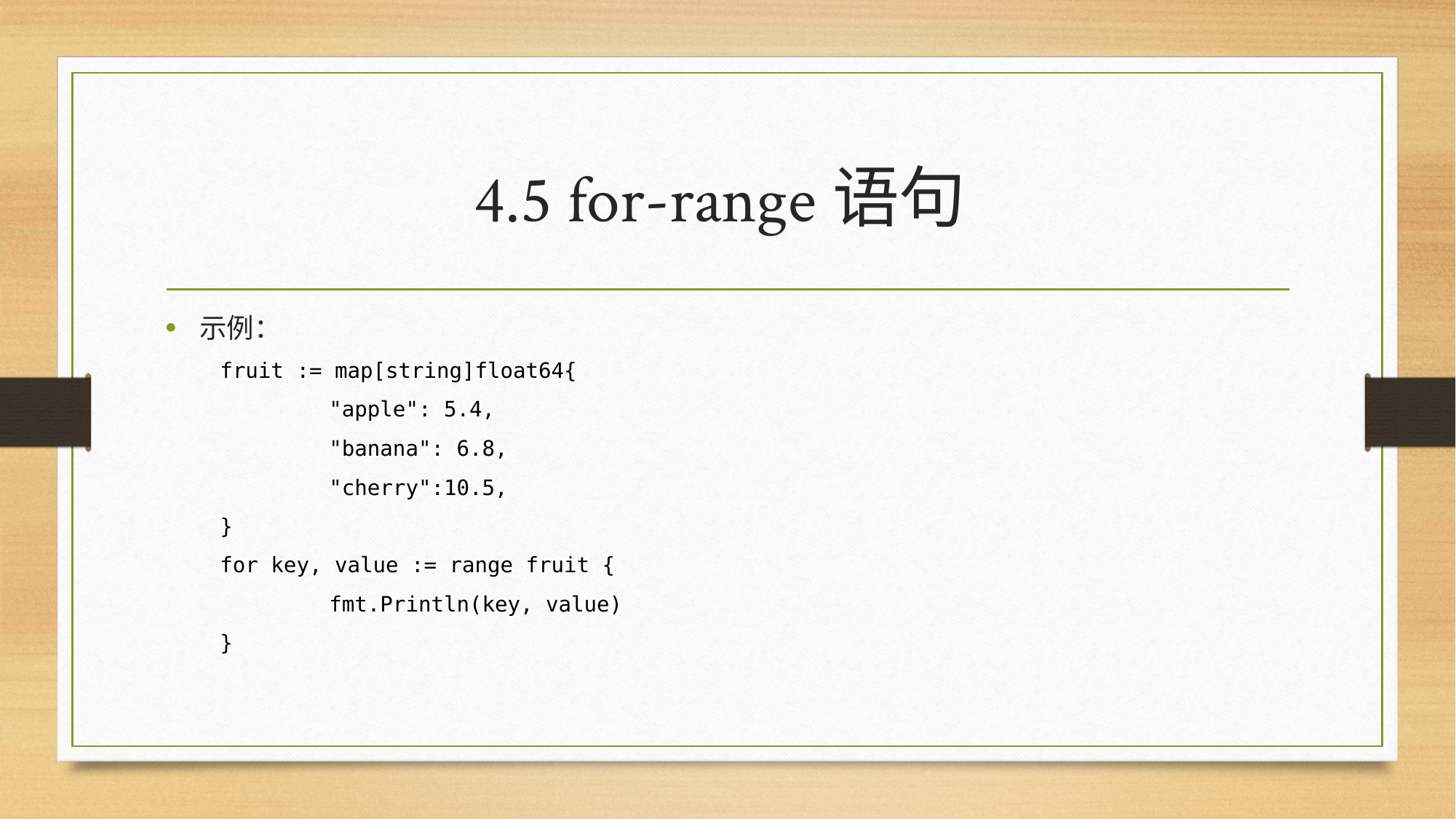

# 4.5 for-range语句
示例：
fruit := map[string]float64{
	"apple": 5.4,
	"banana": 6.8,
	"cherry":10.5,
}
for key, value := range fruit {
	fmt.Println(key, value)
}